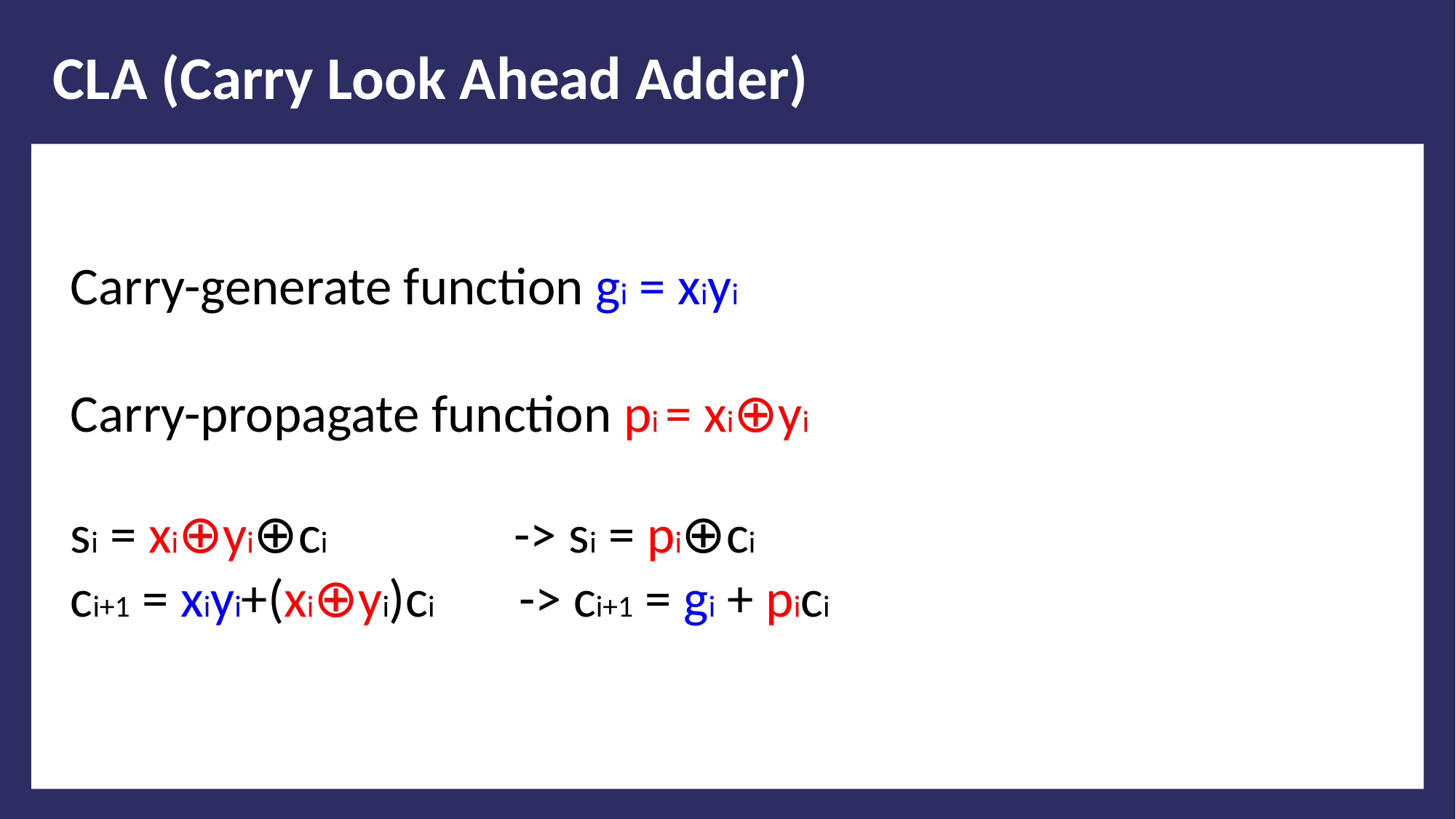

CLA (Carry Look Ahead Adder)

제목을 입력하세요
Carry-generate function gi = xiyi

Carry-propagate function pi = xi⊕yi
si = xi⊕yi⊕ci                           -> si = pi⊕ci
ci+1 = xiyi+(xi⊕yi)ci       -> ci+1 = gi + pici